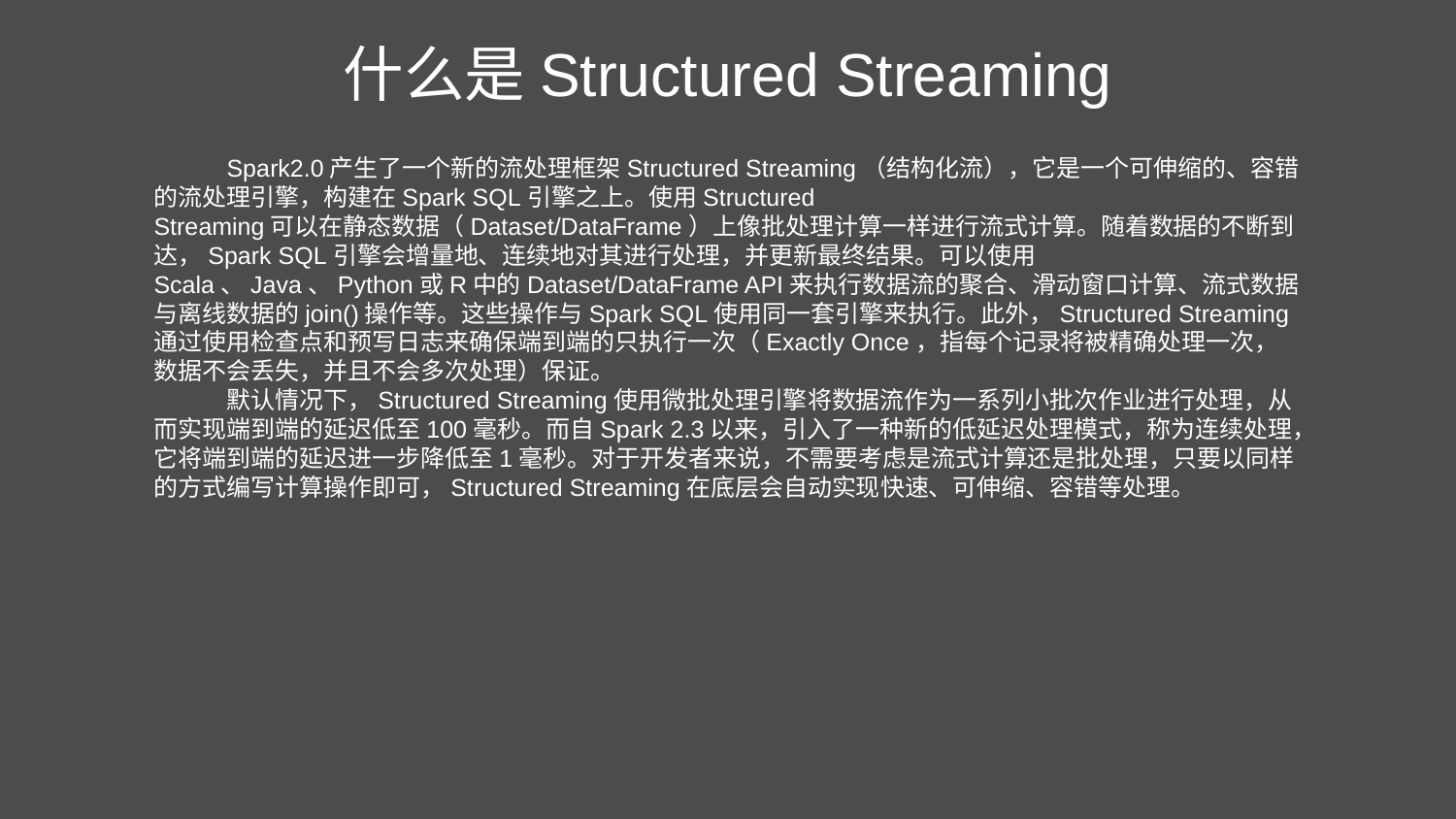

什么是Structured Streaming

Spark2.0产生了一个新的流处理框架Structured Streaming（结构化流），它是一个可伸缩的、容错的流处理引擎，构建在Spark SQL引擎之上。使用Structured Streaming可以在静态数据（Dataset/DataFrame）上像批处理计算一样进行流式计算。随着数据的不断到达，Spark SQL引擎会增量地、连续地对其进行处理，并更新最终结果。可以使用Scala、Java、Python或R中的Dataset/DataFrame API来执行数据流的聚合、滑动窗口计算、流式数据与离线数据的join()操作等。这些操作与Spark SQL使用同一套引擎来执行。此外，Structured Streaming通过使用检查点和预写日志来确保端到端的只执行一次（Exactly Once，指每个记录将被精确处理一次，数据不会丢失，并且不会多次处理）保证。
默认情况下，Structured Streaming使用微批处理引擎将数据流作为一系列小批次作业进行处理，从而实现端到端的延迟低至100毫秒。而自Spark 2.3以来，引入了一种新的低延迟处理模式，称为连续处理，它将端到端的延迟进一步降低至1毫秒。对于开发者来说，不需要考虑是流式计算还是批处理，只要以同样的方式编写计算操作即可，Structured Streaming在底层会自动实现快速、可伸缩、容错等处理。